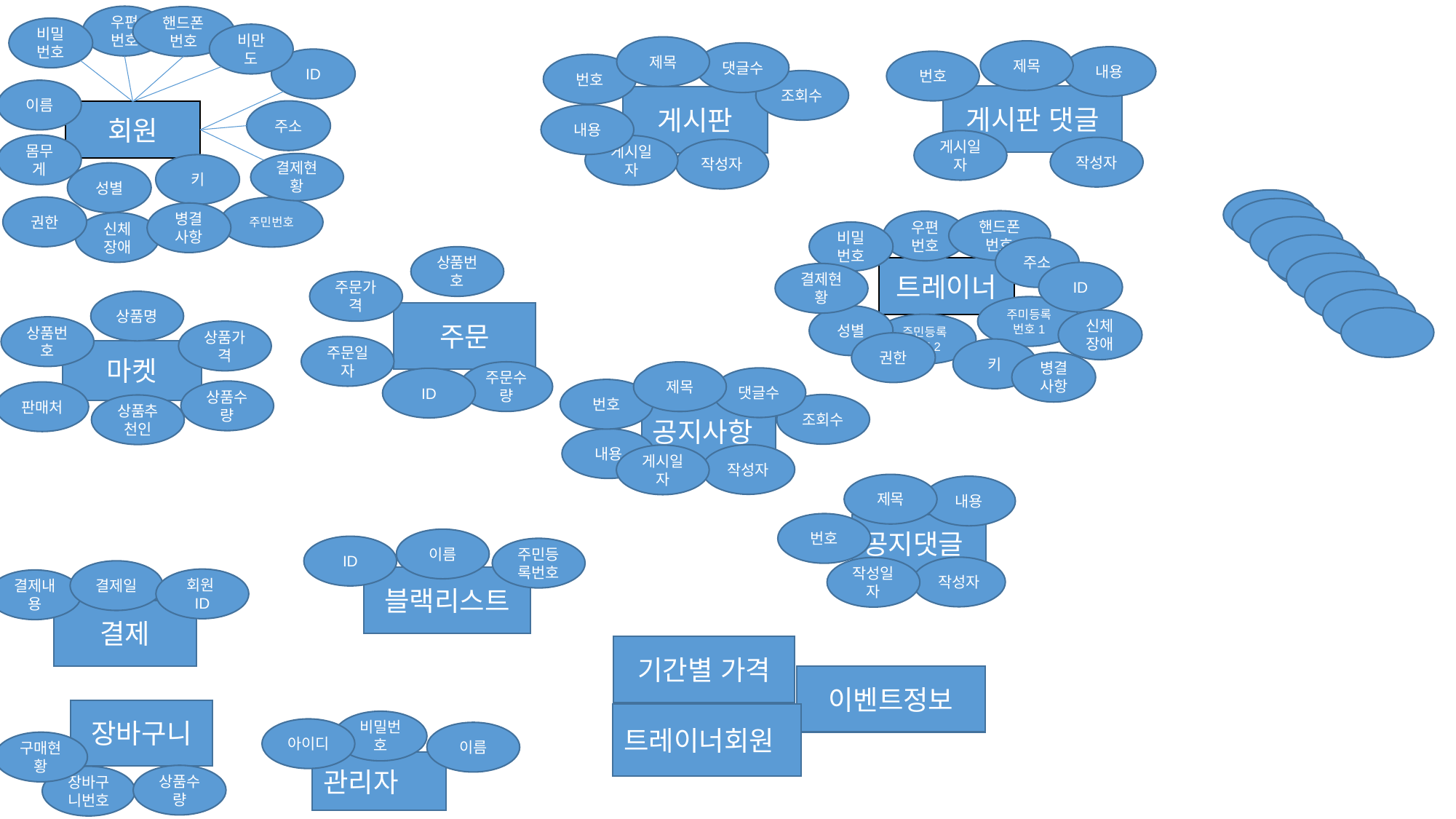

우편번호
핸드폰 번호
비밀번호
비만도
제목
제목
댓글수
내용
ID
번호
번호
조회수
이름
게시판 댓글
게시판
주소
회원
내용
게시일자
몸무게
게시일자
작성자
작성자
결제현황
키
성별

권한
주민번호

병결사항
핸드폰 번호
우편번호
신체장애

비밀번호

주소

상품번호

트레이너
ID
결제현황

주문가격

상품명
주미등록번호1
주문
성별

신체장애
주민등록번호2
상품번호
상품가격
권한
주문일자
키
마켓
병결사항
주문수량
제목
댓글수
ID
번호
상품수량
판매처
조회수
상품추천인
공지사항
내용
작성자
게시일자
제목
내용
번호
공지댓글
이름
ID
주민등록번호
작성자
작성일자
결제일
블랙리스트
회원ID
결제내용
결제
기간별 가격
이벤트정보
장바구니
트레이너회원
비밀번호
아이디
이름
구매현황
관리자
상품수량
장바구니번호